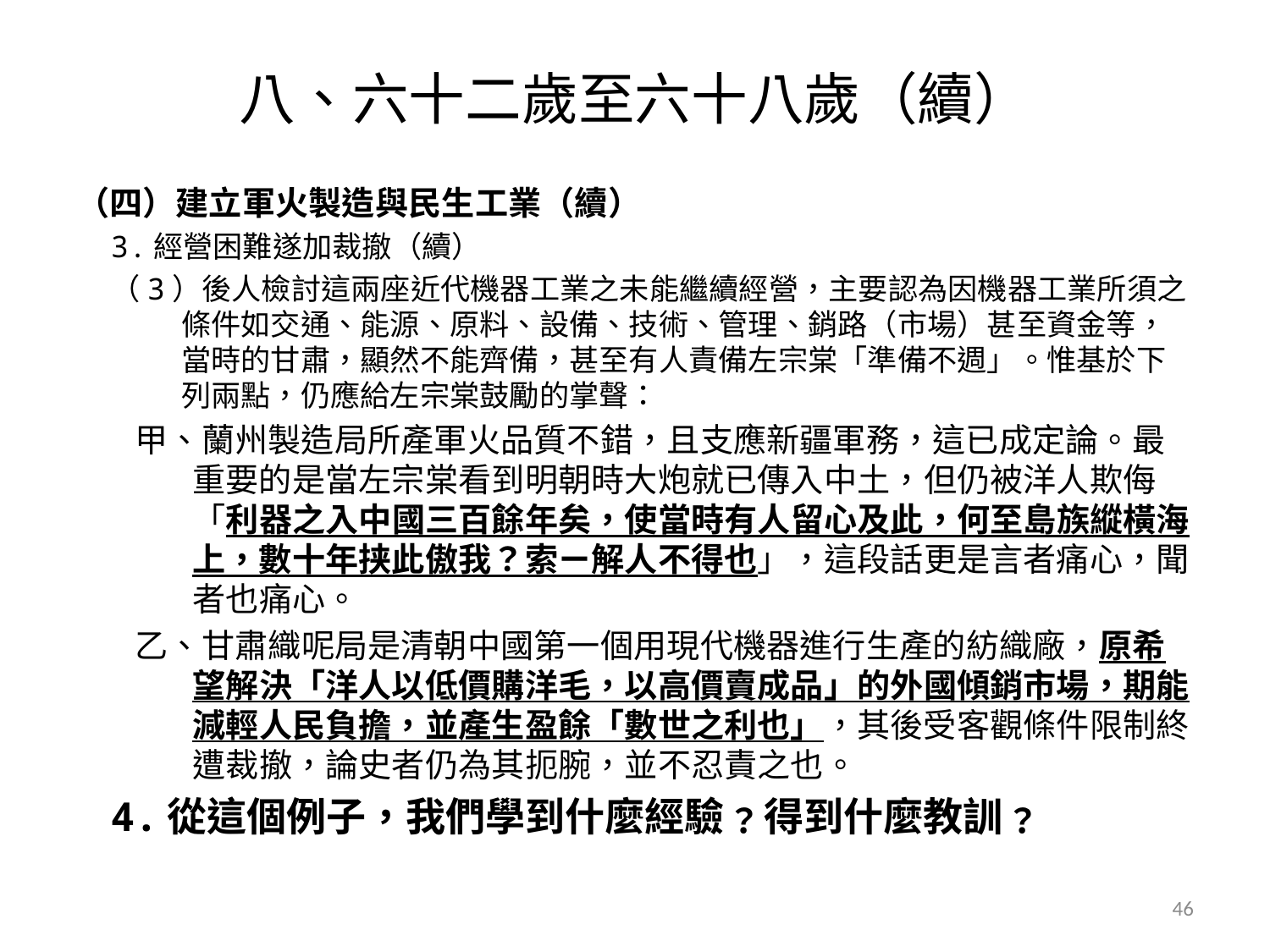

# 八、六十二歲至六十八歲（續）
（四）建立軍火製造與民生工業（續）
3.經營困難遂加裁撤（續）
（3）後人檢討這兩座近代機器工業之未能繼續經營，主要認為因機器工業所須之條件如交通、能源、原料、設備、技術、管理、銷路（市場）甚至資金等，當時的甘肅，顯然不能齊備，甚至有人責備左宗棠「準備不週」。惟基於下列兩點，仍應給左宗棠鼓勵的掌聲：
甲、蘭州製造局所產軍火品質不錯，且支應新疆軍務，這已成定論。最重要的是當左宗棠看到明朝時大炮就已傳入中土，但仍被洋人欺侮「利器之入中國三百餘年矣，使當時有人留心及此，何至島族縱橫海上，數十年挟此傲我？索ㄧ解人不得也」，這段話更是言者痛心，聞者也痛心。
乙、甘肅織呢局是清朝中國第一個用現代機器進行生產的紡織廠，原希望解決「洋人以低價購洋毛，以高價賣成品」的外國傾銷市場，期能減輕人民負擔，並產生盈餘「數世之利也」，其後受客觀條件限制終遭裁撤，論史者仍為其扼腕，並不忍責之也。
4.從這個例子，我們學到什麼經驗﹖得到什麼教訓﹖

46